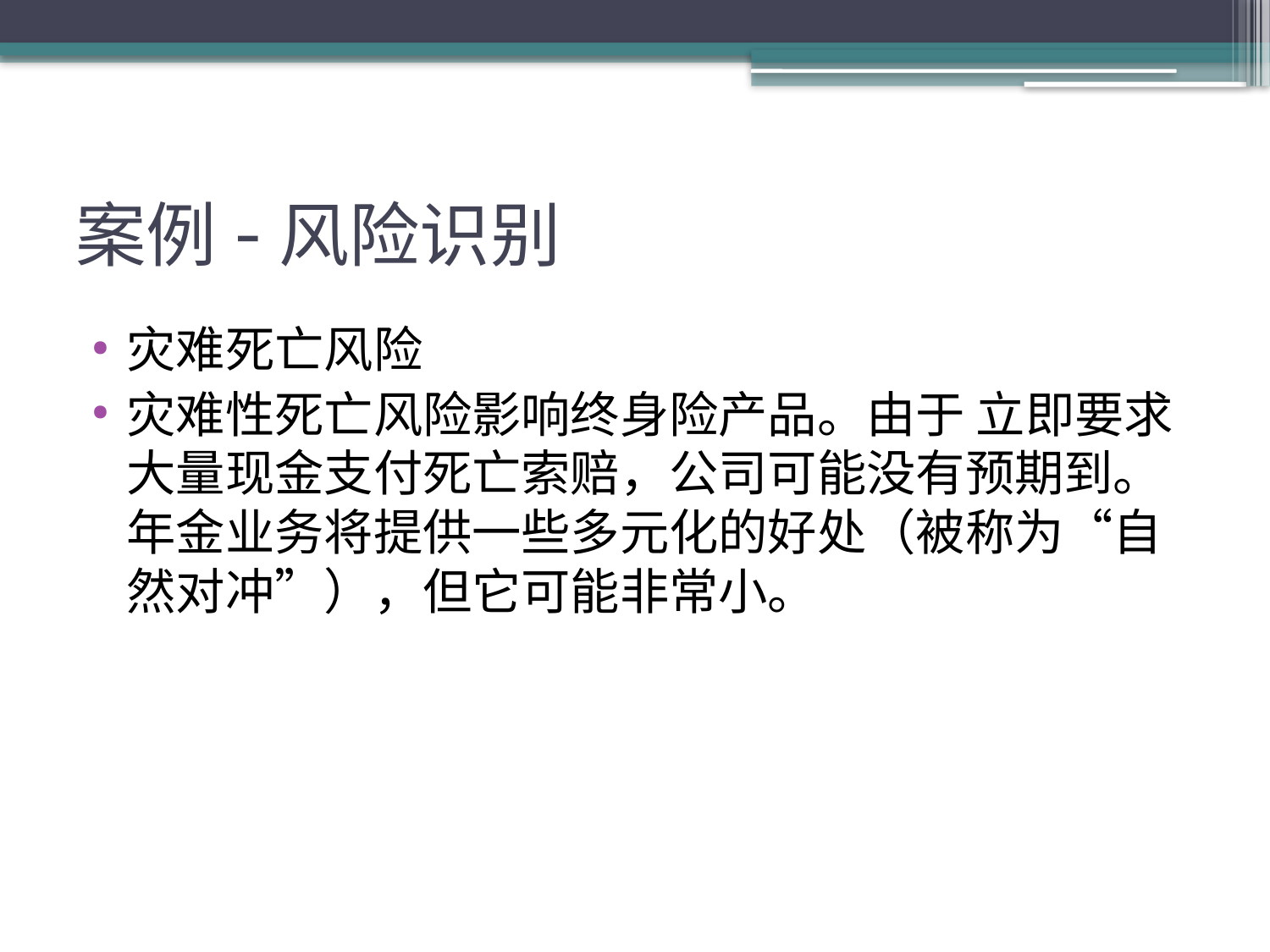

# 案例-风险识别
灾难死亡风险
灾难性死亡风险影响终身险产品。由于 立即要求大量现金支付死亡索赔，公司可能没有预期到。 年金业务将提供一些多元化的好处（被称为“自然对冲”），但它可能非常小。